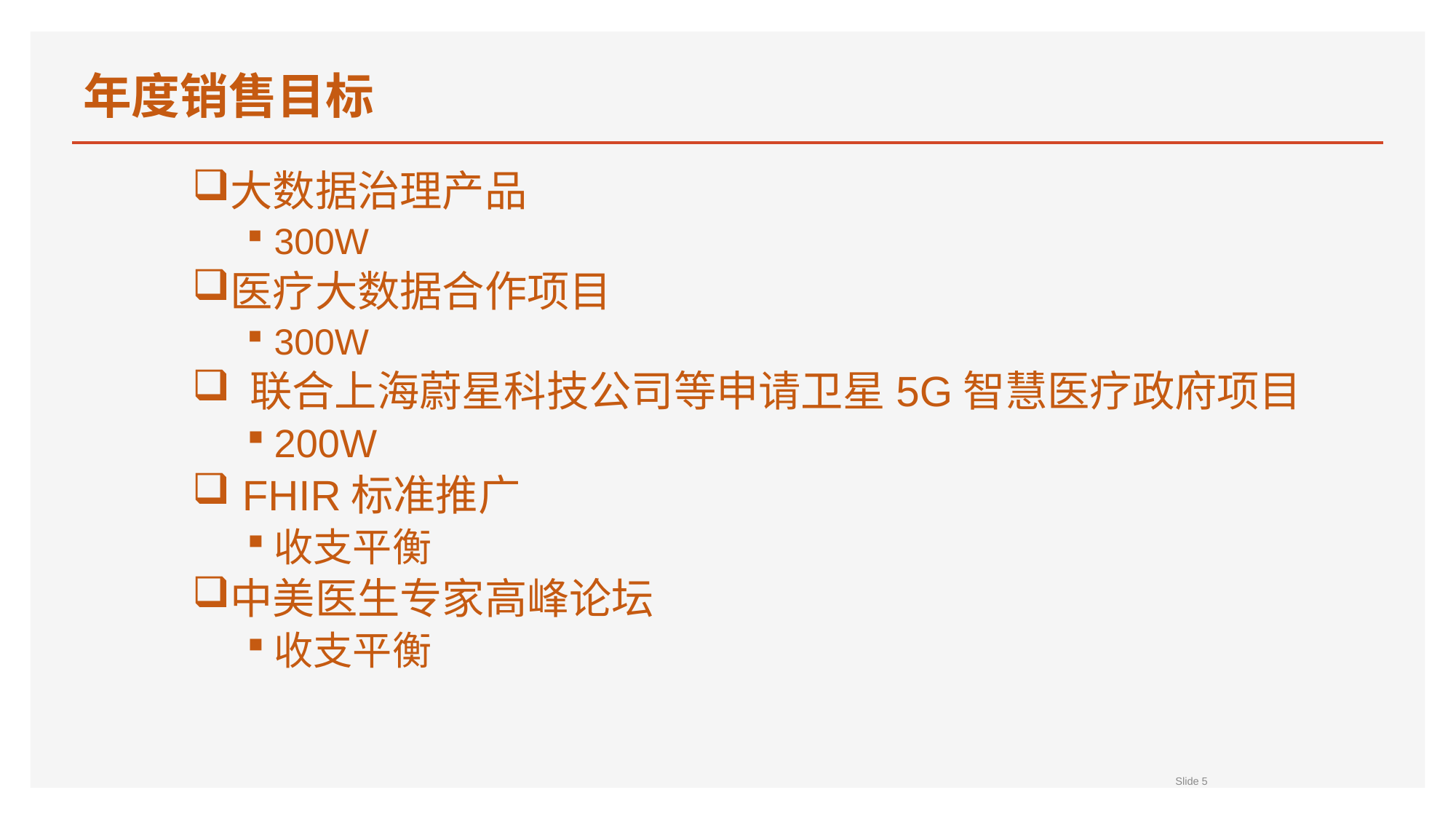

# 年度销售目标
大数据治理产品
300W
医疗大数据合作项目
300W
 联合上海蔚星科技公司等申请卫星5G智慧医疗政府项目
200W
 FHIR标准推广
收支平衡
中美医生专家高峰论坛
收支平衡

Slide 5